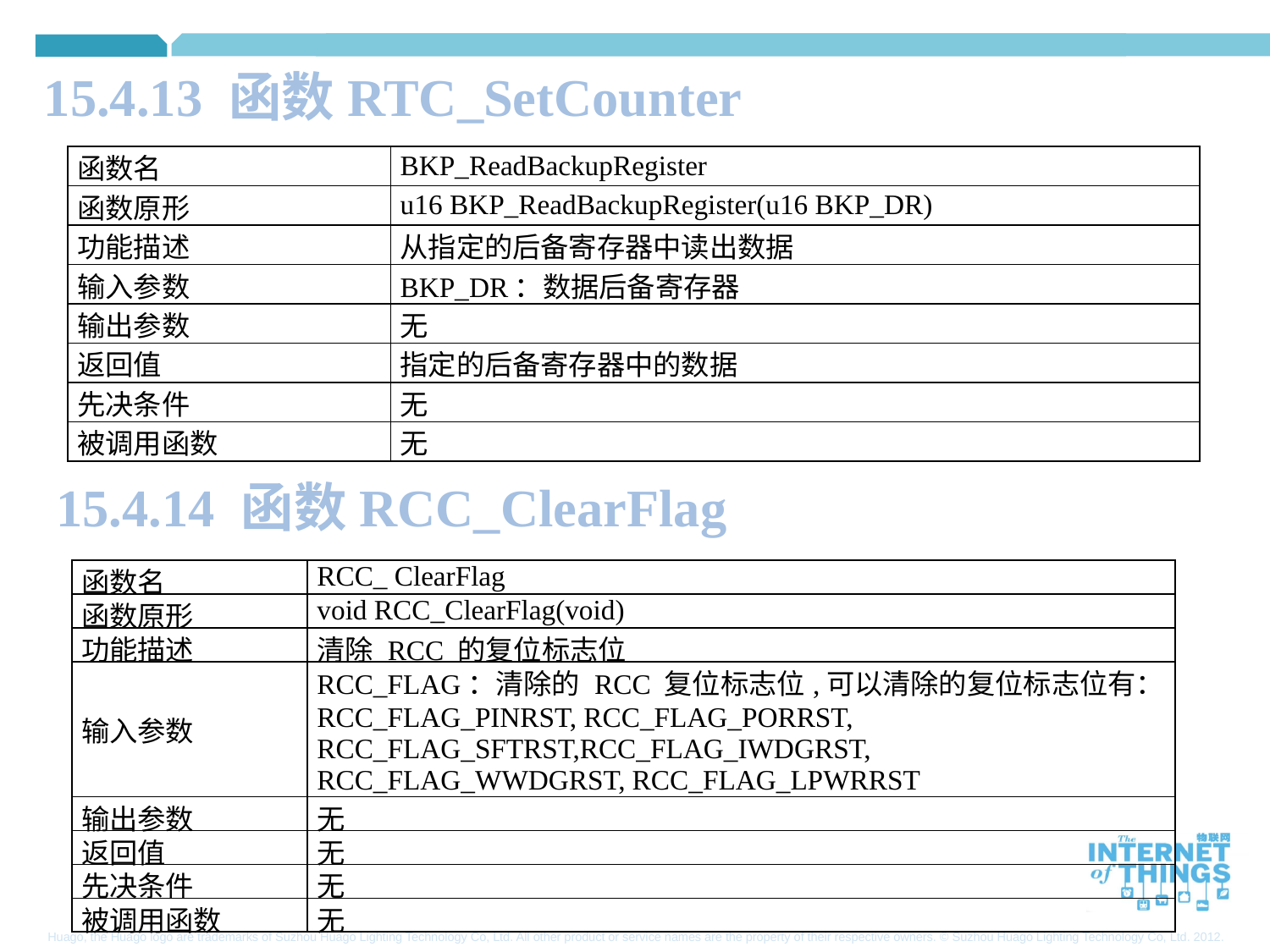

15.4.13 函数RTC_SetCounter
| 函数名 | BKP\_ReadBackupRegister |
| --- | --- |
| 函数原形 | u16 BKP\_ReadBackupRegister(u16 BKP\_DR) |
| 功能描述 | 从指定的后备寄存器中读出数据 |
| 输入参数 | BKP\_DR：数据后备寄存器 |
| 输出参数 | 无 |
| 返回值 | 指定的后备寄存器中的数据 |
| 先决条件 | 无 |
| 被调用函数 | 无 |
15.4.14 函数RCC_ClearFlag
| 函数名 | RCC\_ ClearFlag |
| --- | --- |
| 函数原形 | void RCC\_ClearFlag(void) |
| 功能描述 | 清除 RCC 的复位标志位 |
| 输入参数 | RCC\_FLAG：清除的 RCC 复位标志位,可以清除的复位标志位有： RCC\_FLAG\_PINRST, RCC\_FLAG\_PORRST, RCC\_FLAG\_SFTRST,RCC\_FLAG\_IWDGRST, RCC\_FLAG\_WWDGRST, RCC\_FLAG\_LPWRRST |
| 输出参数 | 无 |
| 返回值 | 无 |
| 先决条件 | 无 |
| 被调用函数 | 无 |